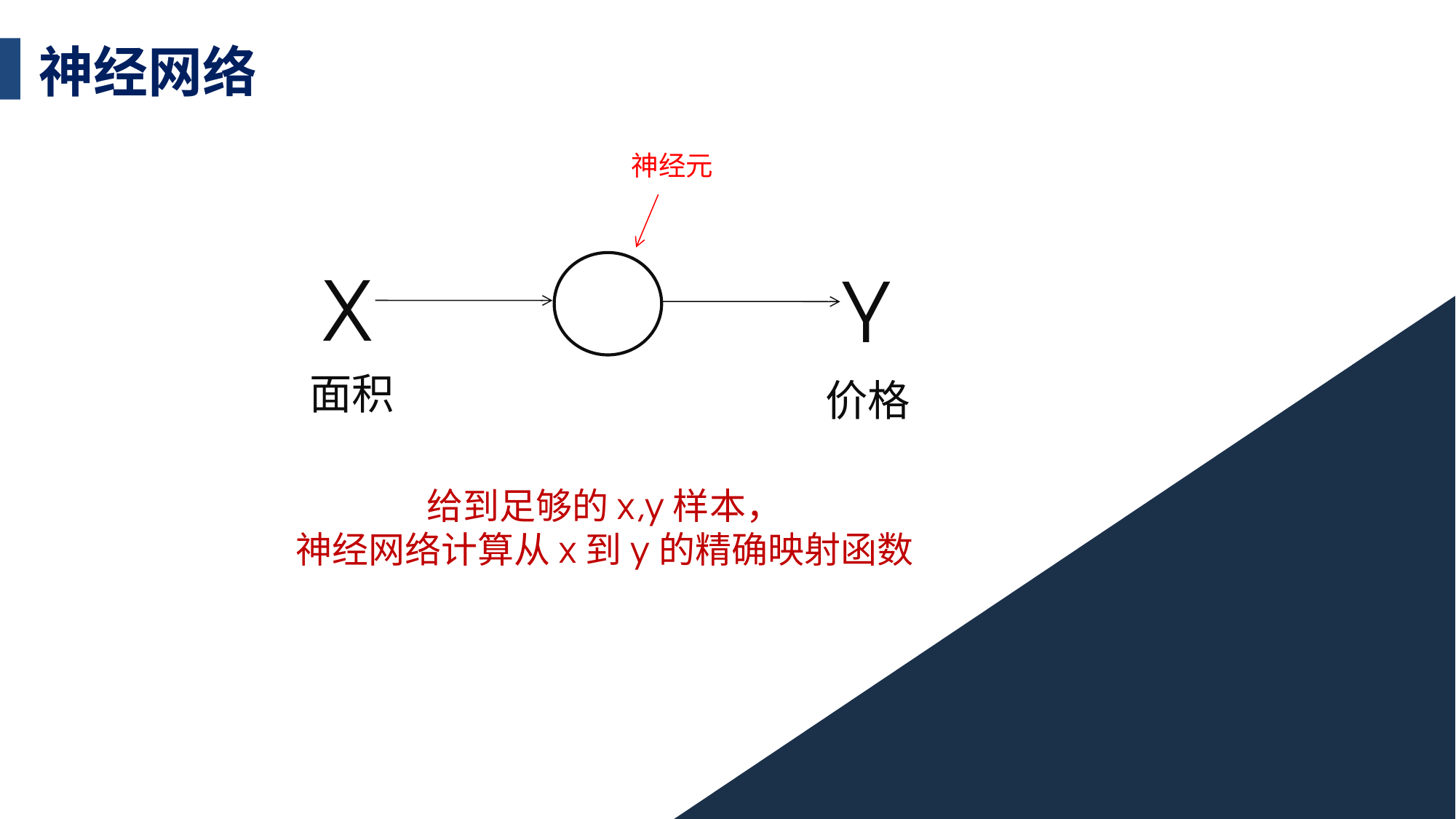

神经网络
神经元

X
Y

面积
价格
给到足够的x,y样本，
神经网络计算从x到y的精确映射函数